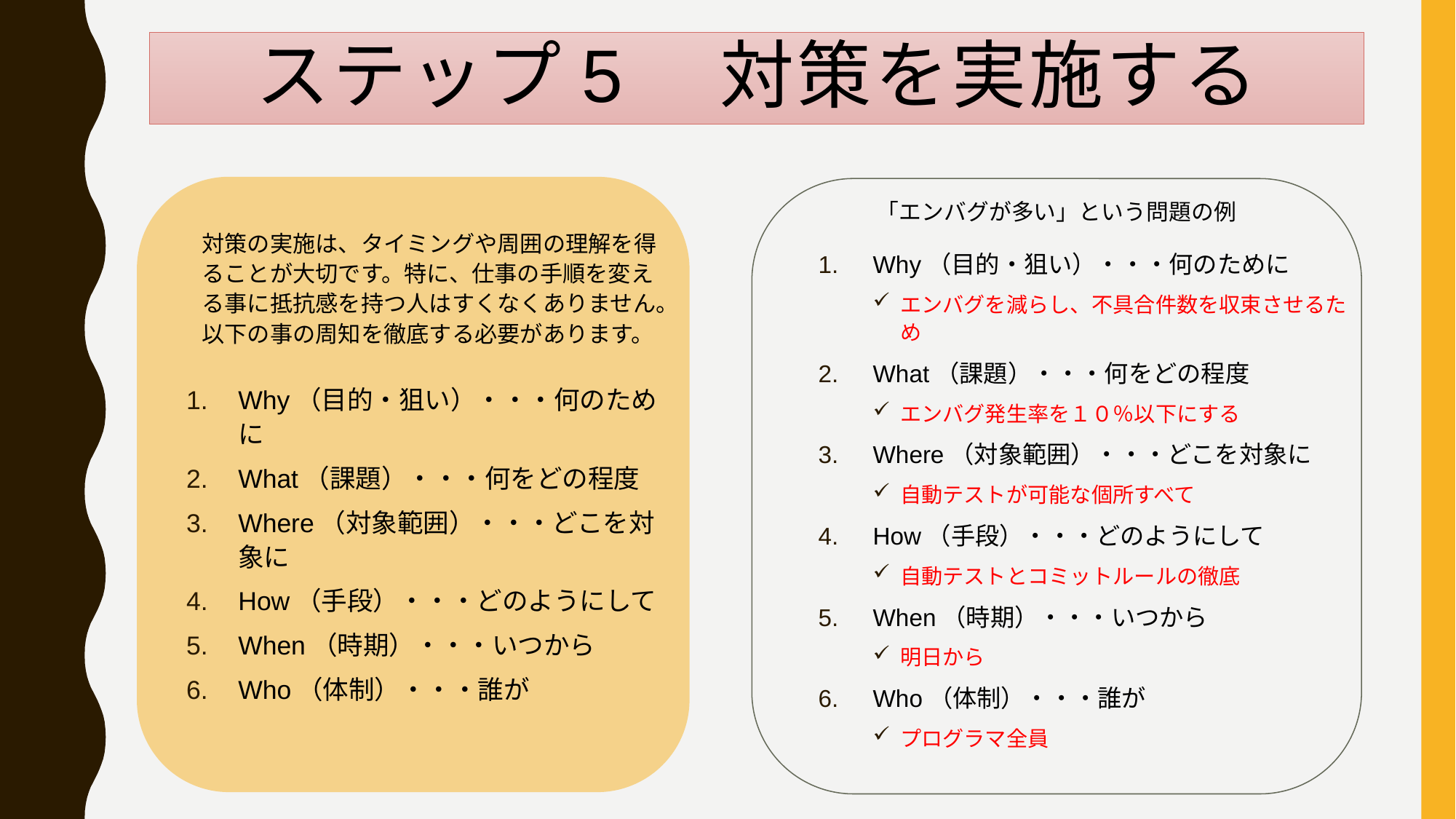

# ステップ5　対策を実施する

「エンバグが多い」という問題の例
対策の実施は、タイミングや周囲の理解を得ることが大切です。特に、仕事の手順を変える事に抵抗感を持つ人はすくなくありません。以下の事の周知を徹底する必要があります。
Why（目的・狙い）・・・何のために
エンバグを減らし、不具合件数を収束させるため
What（課題）・・・何をどの程度
エンバグ発生率を１０％以下にする
Where（対象範囲）・・・どこを対象に
自動テストが可能な個所すべて
How（手段）・・・どのようにして
自動テストとコミットルールの徹底
When（時期）・・・いつから
明日から
Who（体制）・・・誰が
プログラマ全員
Why（目的・狙い）・・・何のために
What（課題）・・・何をどの程度
Where（対象範囲）・・・どこを対象に
How（手段）・・・どのようにして
When（時期）・・・いつから
Who（体制）・・・誰が